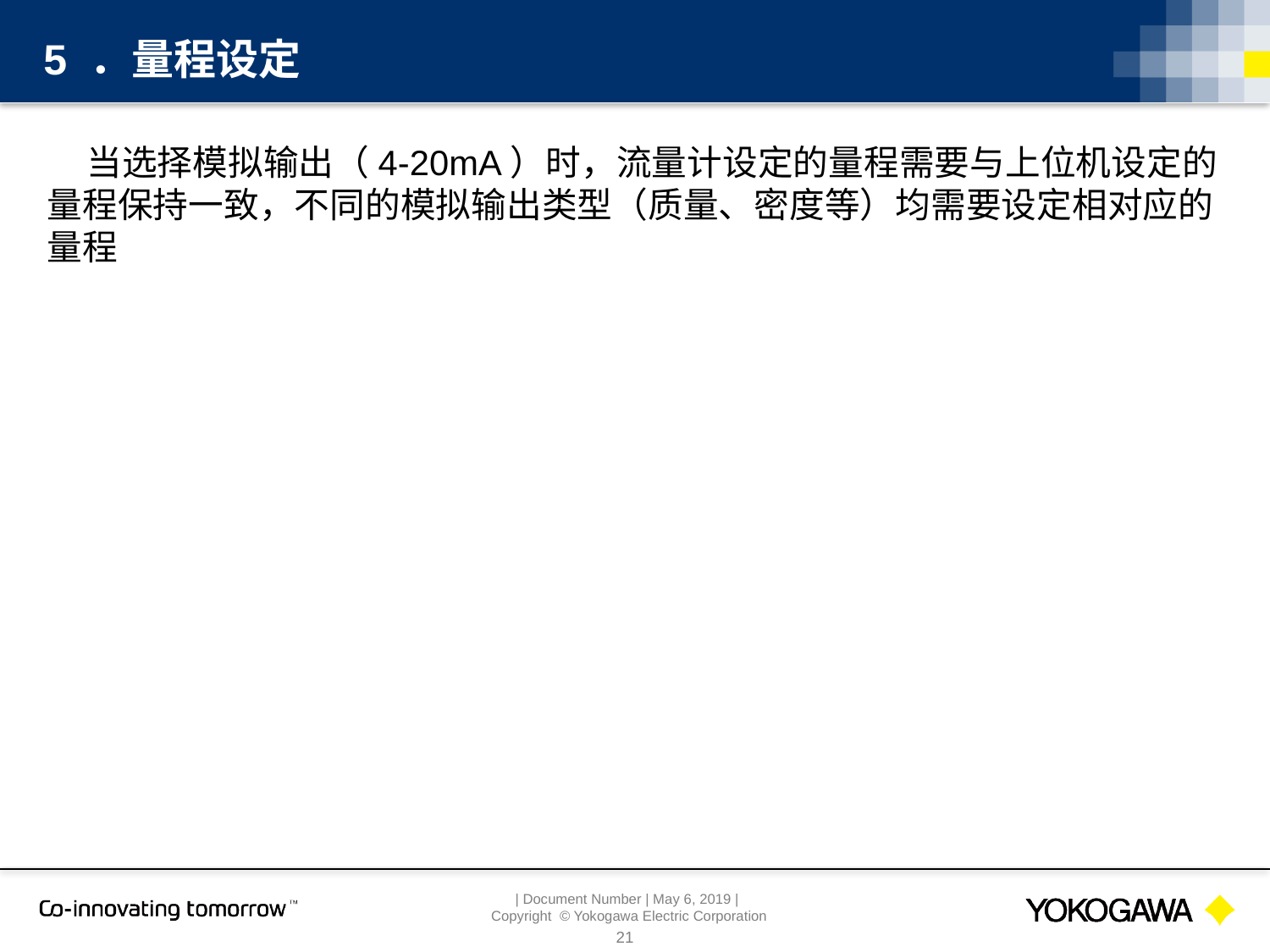

5 ．量程设定
    当选择模拟输出（4-20mA）时，流量计设定的量程需要与上位机设定的量程保持一致，不同的模拟输出类型（质量、密度等）均需要设定相对应的量程